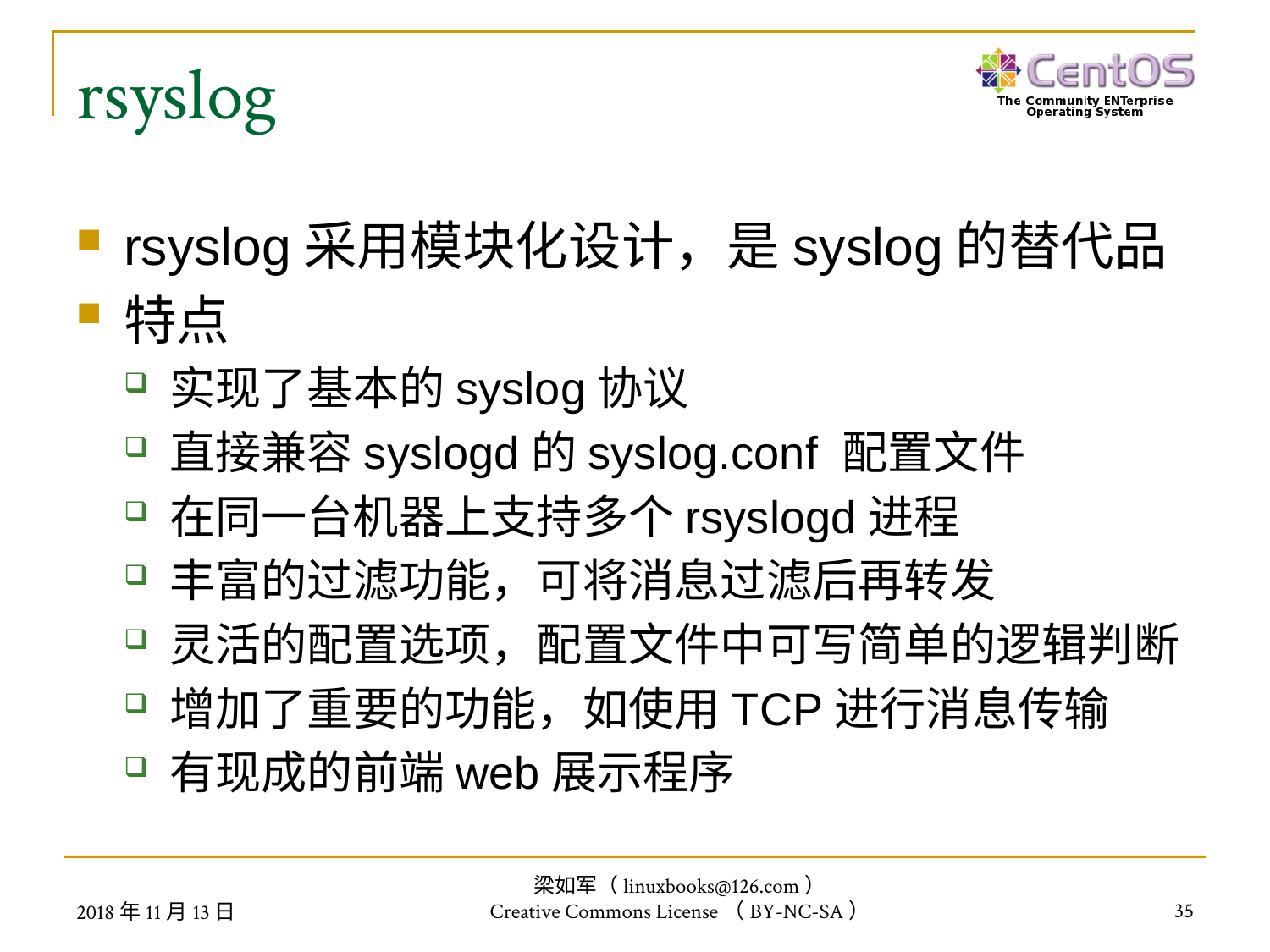

# rsyslog
rsyslog采用模块化设计，是syslog的替代品
特点
实现了基本的syslog协议
直接兼容syslogd的syslog.conf 配置文件
在同一台机器上支持多个rsyslogd进程
丰富的过滤功能，可将消息过滤后再转发
灵活的配置选项，配置文件中可写简单的逻辑判断
增加了重要的功能，如使用TCP进行消息传输
有现成的前端web展示程序
梁如军（linuxbooks@126.com）
Creative Commons License（BY-NC-SA）
2018年11月13日
35